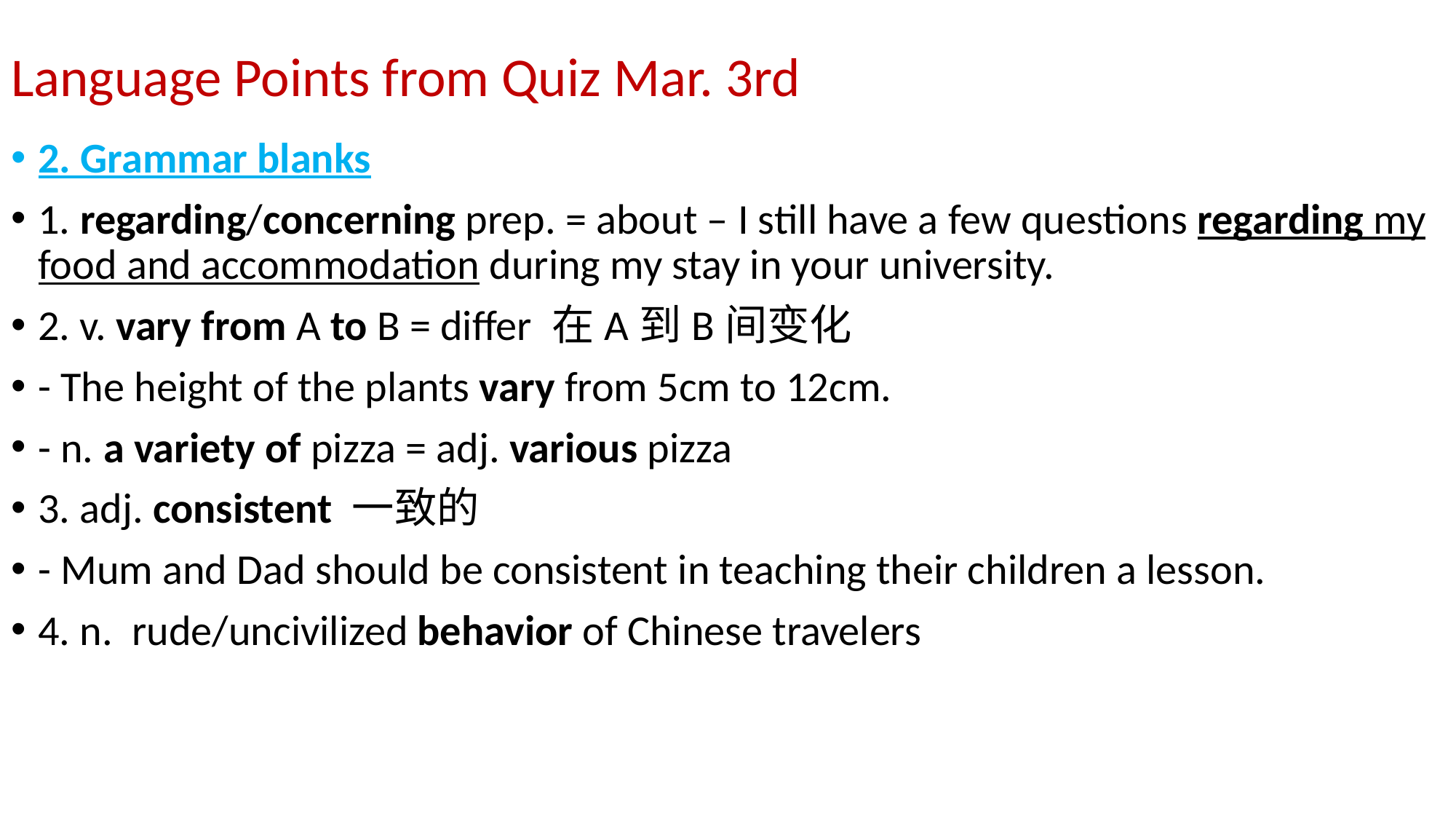

# Language Points from Quiz Mar. 3rd
2. Grammar blanks
1. regarding/concerning prep. = about – I still have a few questions regarding my food and accommodation during my stay in your university.
2. v. vary from A to B = differ 在A到B间变化
- The height of the plants vary from 5cm to 12cm.
- n. a variety of pizza = adj. various pizza
3. adj. consistent 一致的
- Mum and Dad should be consistent in teaching their children a lesson.
4. n.  rude/uncivilized behavior of Chinese travelers